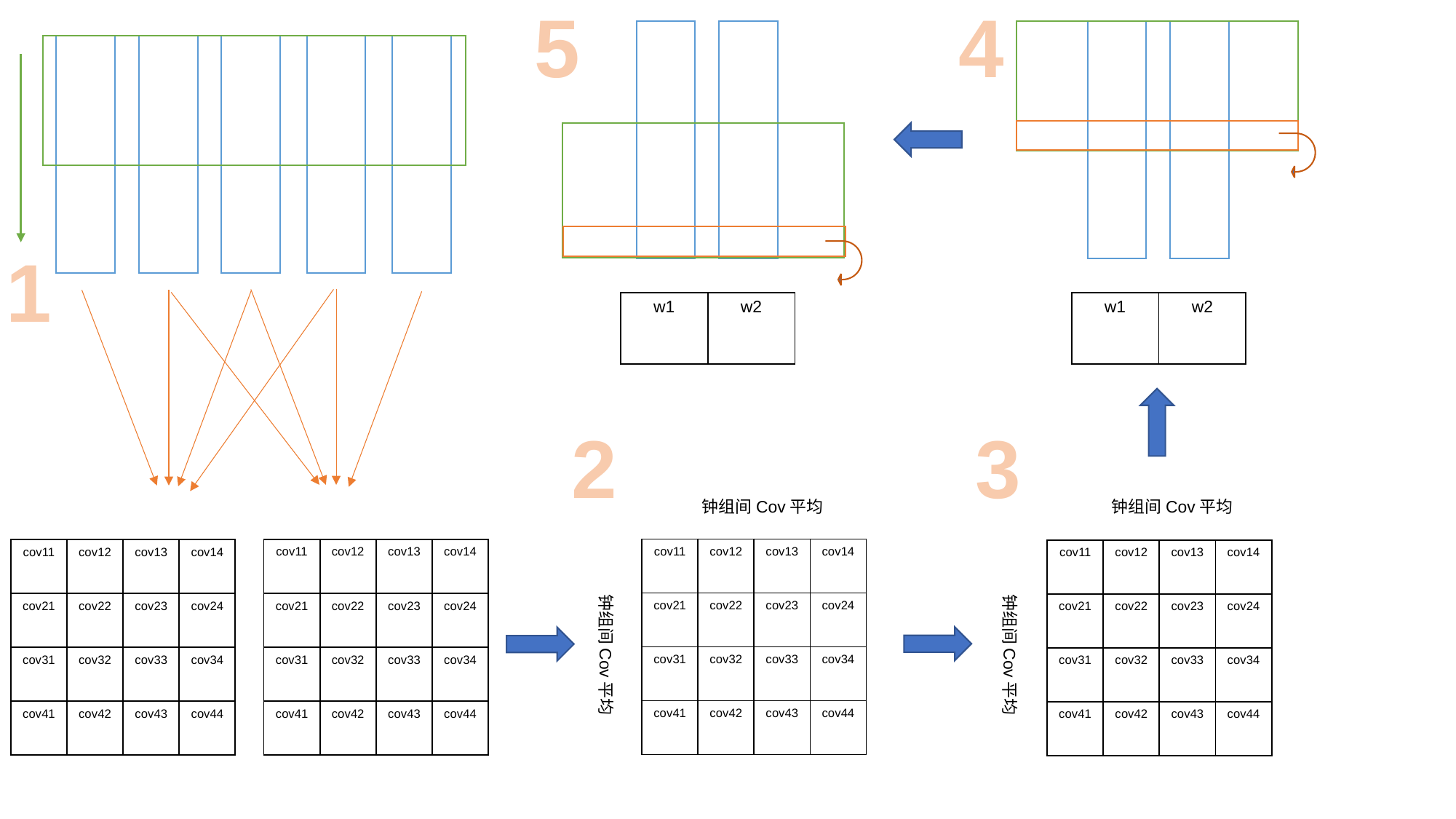

5
4

1

| w1 | w2 |
| --- | --- |
| w1 | w2 |
| --- | --- |

2
3
钟组间Cov平均

钟组间Cov平均

| cov11 | cov12 | cov13 | cov14 |
| --- | --- | --- | --- |
| cov21 | cov22 | cov23 | cov24 |
| cov31 | cov32 | cov33 | cov34 |
| cov41 | cov42 | cov43 | cov44 |
| cov11 | cov12 | cov13 | cov14 |
| --- | --- | --- | --- |
| cov21 | cov22 | cov23 | cov24 |
| cov31 | cov32 | cov33 | cov34 |
| cov41 | cov42 | cov43 | cov44 |
| cov11 | cov12 | cov13 | cov14 |
| --- | --- | --- | --- |
| cov21 | cov22 | cov23 | cov24 |
| cov31 | cov32 | cov33 | cov34 |
| cov41 | cov42 | cov43 | cov44 |
| cov11 | cov12 | cov13 | cov14 |
| --- | --- | --- | --- |
| cov21 | cov22 | cov23 | cov24 |
| cov31 | cov32 | cov33 | cov34 |
| cov41 | cov42 | cov43 | cov44 |

钟组间Cov平均

钟组间Cov平均